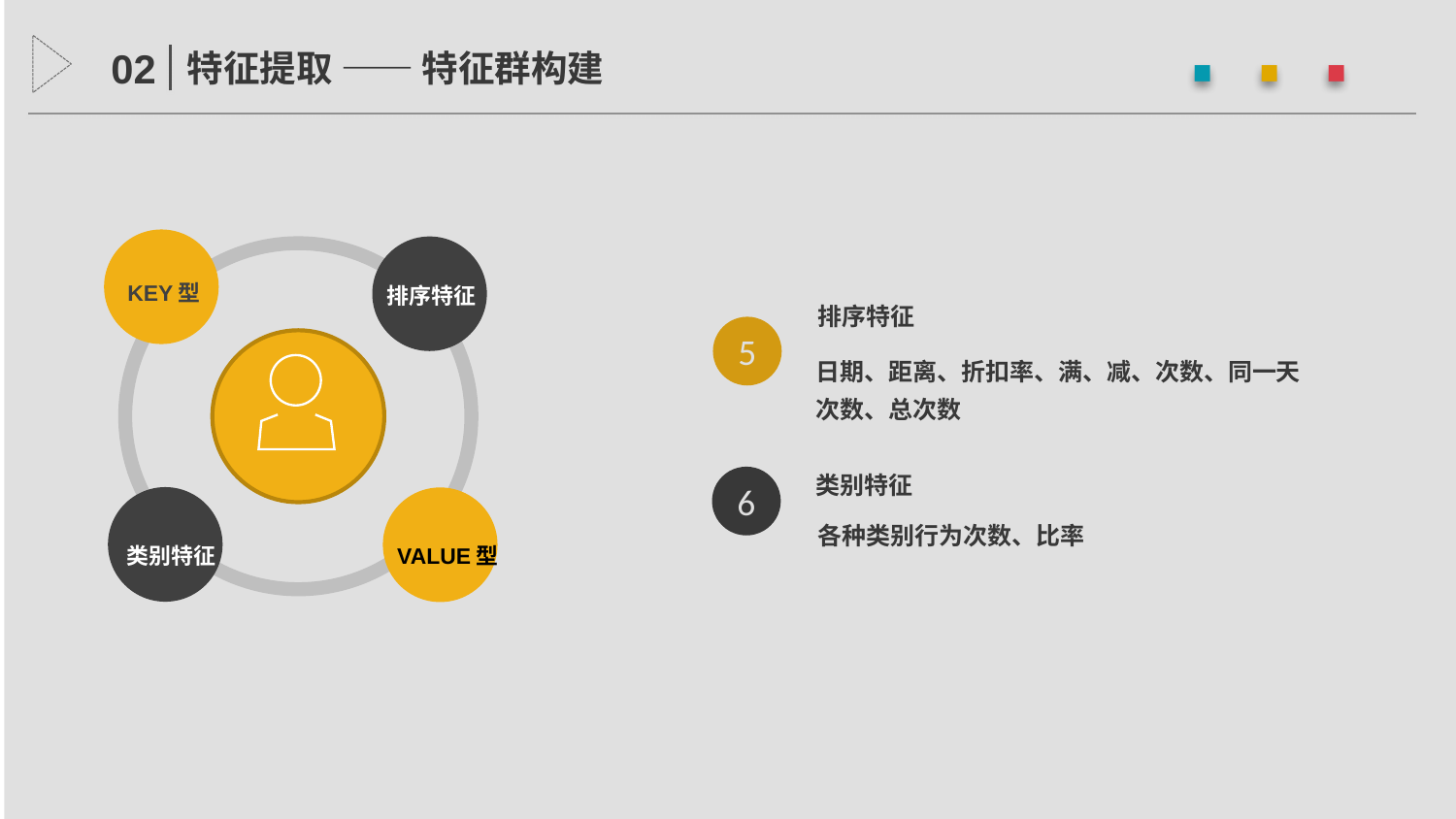

· · ·
02
特征提取 —— 特征群构建

KEY型
排序特征
排序特征
日期、距离、折扣率、满、减、次数、同一天次数、总次数
5

类别特征
各种类别行为次数、比率
6

类别特征
VALUE型